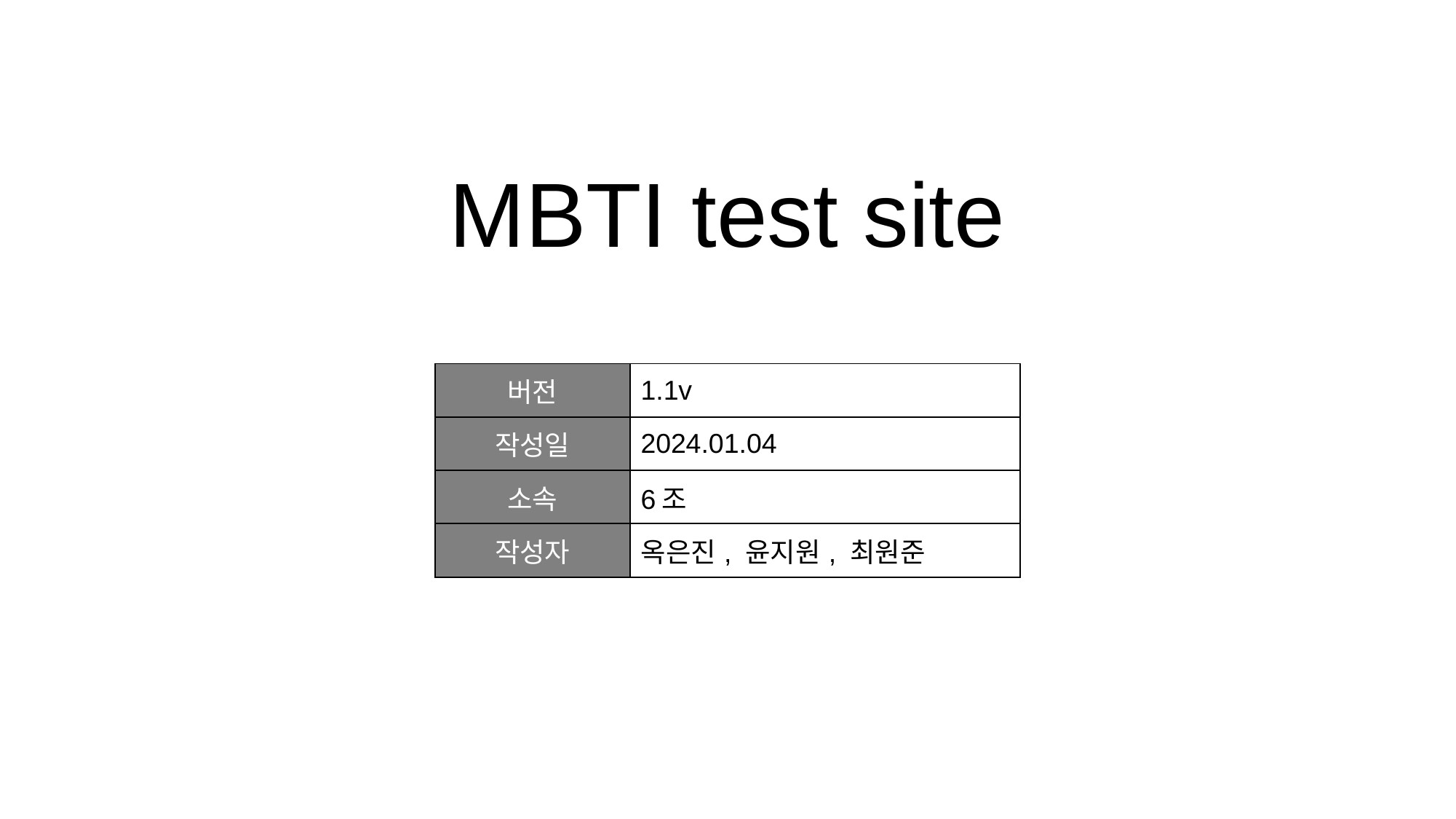

# MBTI test site
| 버전 | 1.1v |
| --- | --- |
| 작성일 | 2024.01.04 |
| 소속 | 6조 |
| 작성자 | 옥은진, 윤지원, 최원준 |